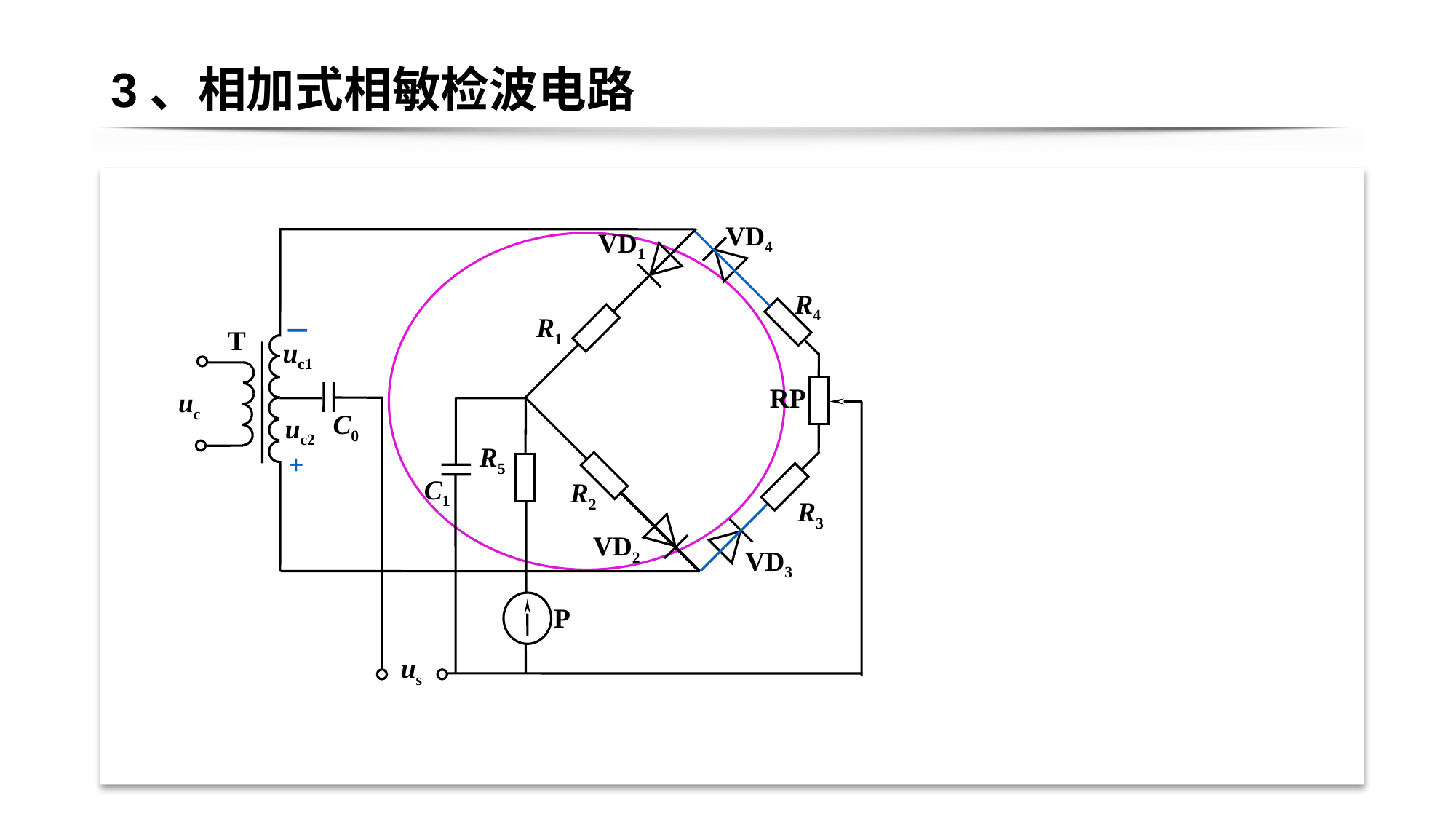

# 3、相加式相敏检波电路
VD4
VD1

R4
R1
－

T

uc1

RP

uc

C0

uc2

R5

+

C1

R2

R3

VD2

VD3

P

us